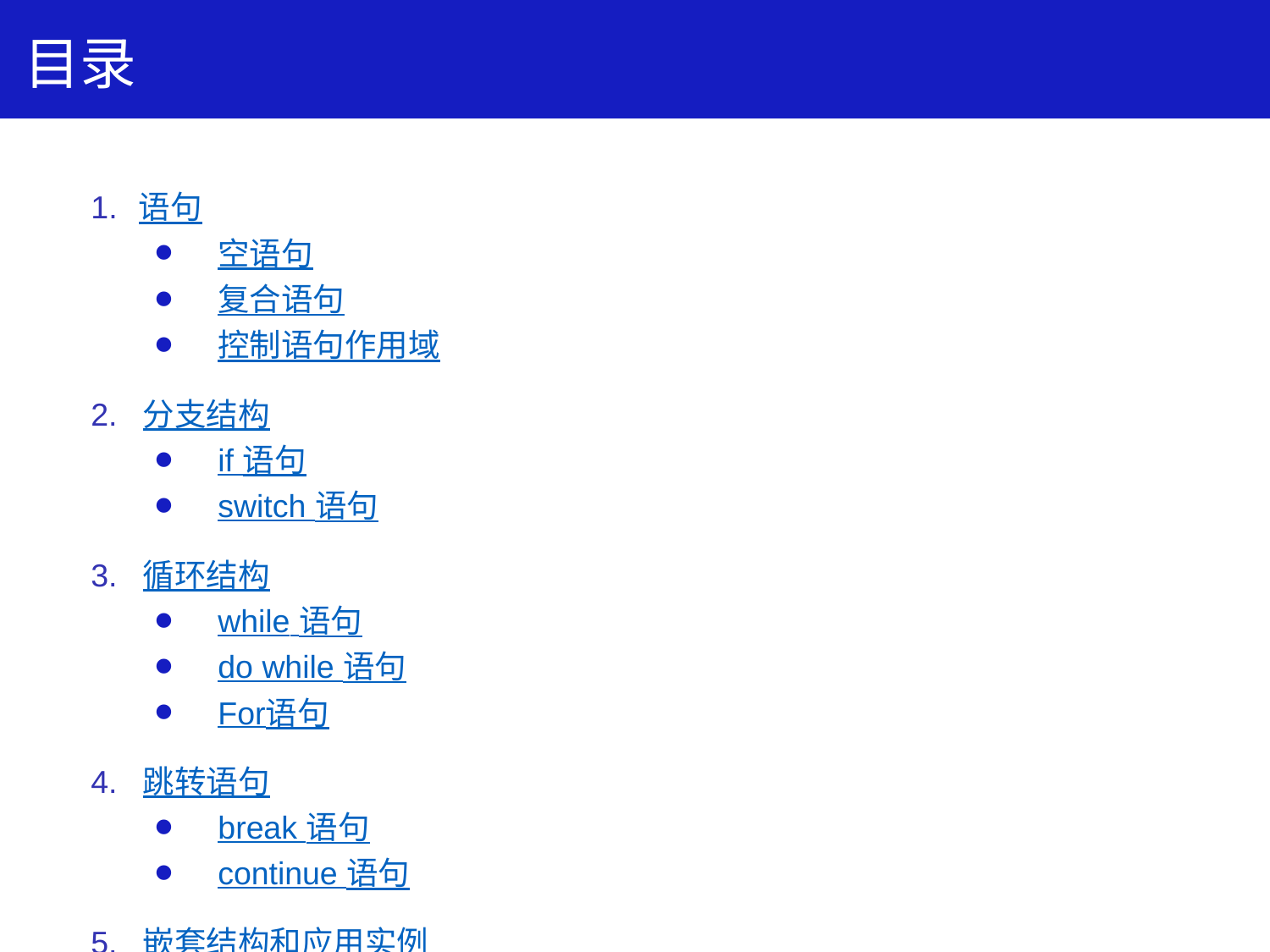

目录
语句
空语句
复合语句
控制语句作用域
2.  分支结构
if 语句
switch 语句
3.  循环结构
while 语句
do while 语句
For语句
4.  跳转语句
break 语句
continue 语句
5.  嵌套结构和应用实例

2